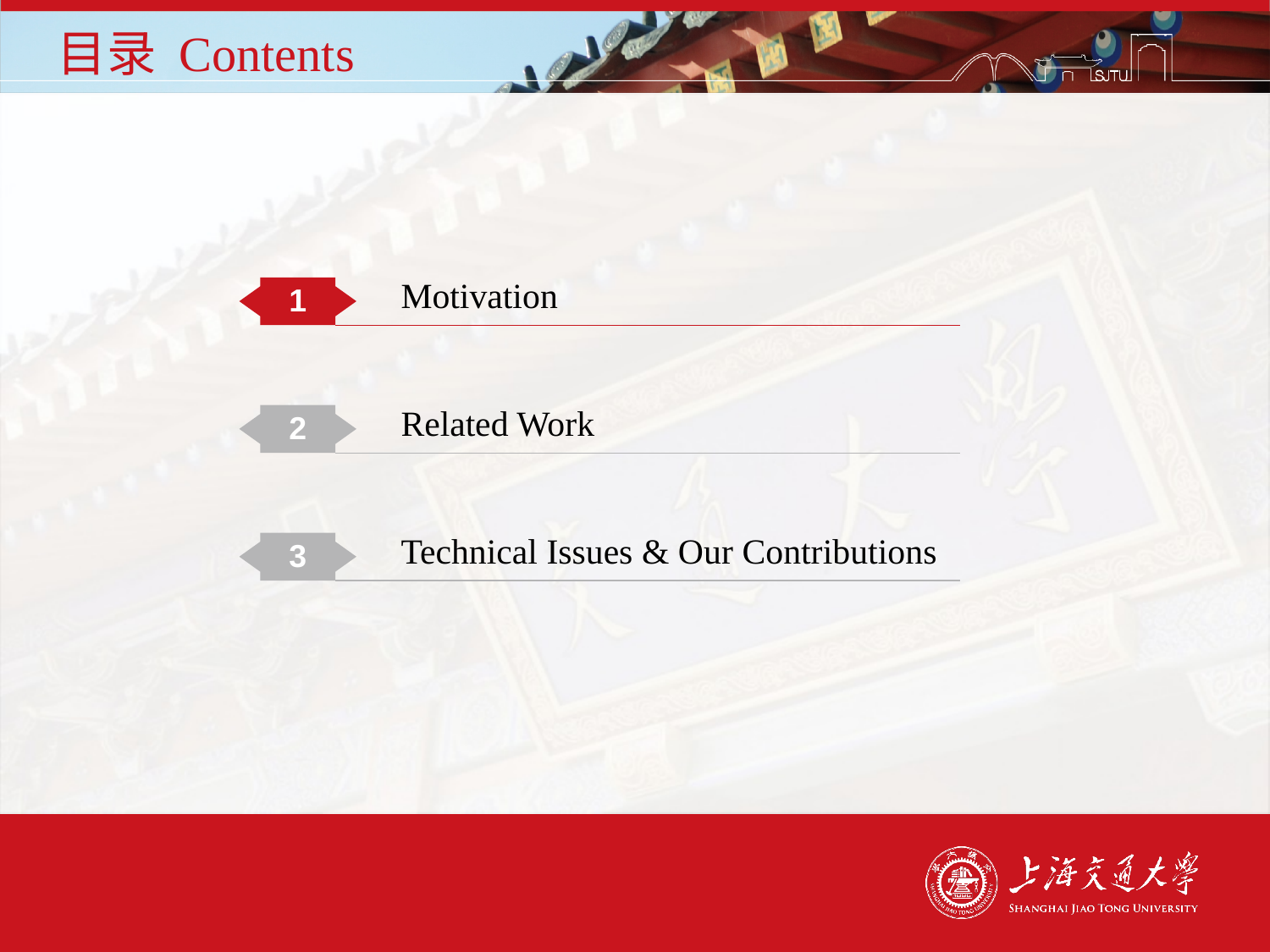

# 目录 Contents
Motivation
1

Related Work
2

Technical Issues & Our Contributions
3